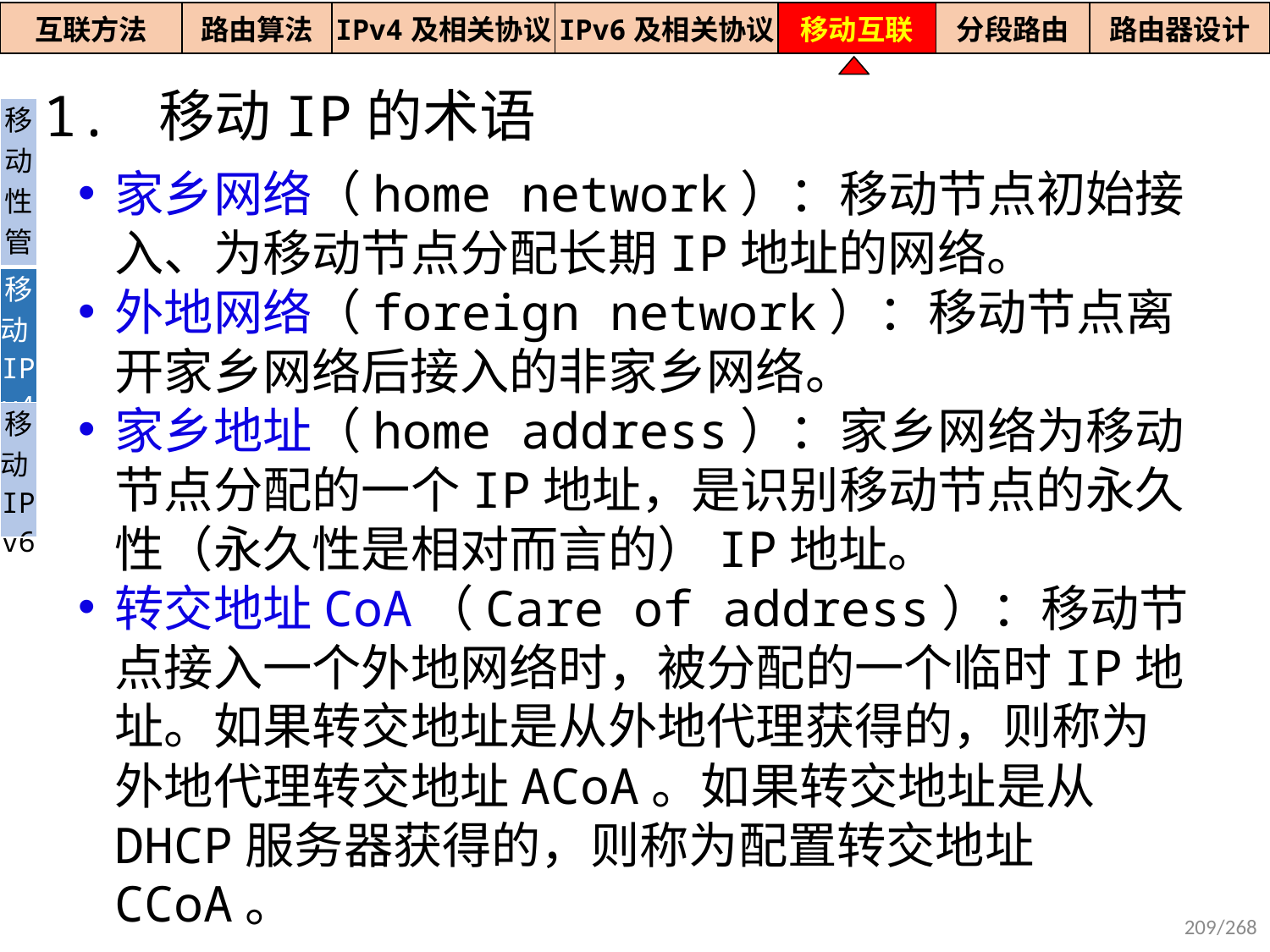

| 互联方法 | 路由算法 | IPv4及相关协议 | IPv6及相关协议 | 移动互联 | 分段路由 | 路由器设计 |
| --- | --- | --- | --- | --- | --- | --- |

1. 移动IP的术语
| 移动性管理 |
| --- |
| 移动IPv4 |
| 移动IPv6 |
家乡网络（home network）：移动节点初始接入、为移动节点分配长期IP地址的网络。
外地网络（foreign network）：移动节点离开家乡网络后接入的非家乡网络。
家乡地址（home address）：家乡网络为移动节点分配的一个IP地址，是识别移动节点的永久性（永久性是相对而言的）IP地址。
转交地址CoA（Care of address）：移动节点接入一个外地网络时，被分配的一个临时IP地址。如果转交地址是从外地代理获得的，则称为外地代理转交地址ACoA。如果转交地址是从DHCP服务器获得的，则称为配置转交地址CCoA。
209/268